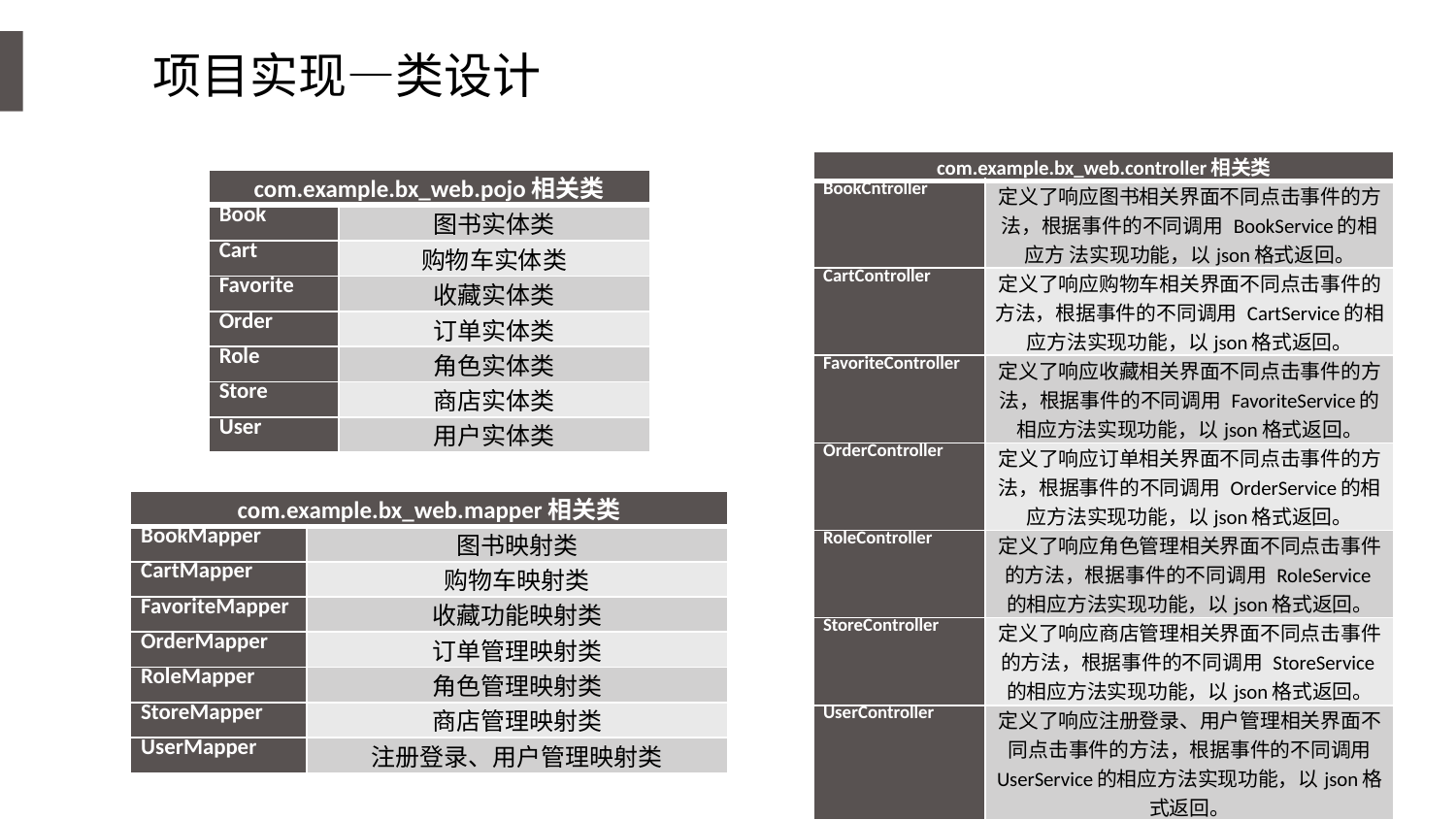

项目实现—类设计
| com.example.bx\_web.controller相关类 |  |
| --- | --- |
| BookCntroller | 定义了响应图书相关界面不同点击事件的方法，根据事件的不同调用 BookService的相应方 法实现功能，以json格式返回。 |
| CartController | 定义了响应购物车相关界面不同点击事件的方法，根据事件的不同调用 CartService的相应方法实现功能，以json格式返回。 |
| FavoriteController | 定义了响应收藏相关界面不同点击事件的方法，根据事件的不同调用 FavoriteService的相应方法实现功能，以json格式返回。 |
| OrderController | 定义了响应订单相关界面不同点击事件的方法，根据事件的不同调用 OrderService的相应方法实现功能，以json格式返回。 |
| RoleController | 定义了响应角色管理相关界面不同点击事件的方法，根据事件的不同调用 RoleService的相应方法实现功能，以json格式返回。 |
| StoreController | 定义了响应商店管理相关界面不同点击事件的方法，根据事件的不同调用 StoreService的相应方法实现功能，以json格式返回。 |
| UserController | 定义了响应注册登录、用户管理相关界面不同点击事件的方法，根据事件的不同调用 UserService的相应方法实现功能，以json格式返回。 |
| com.example.bx\_web.pojo相关类 |  |
| --- | --- |
| Book | 图书实体类 |
| Cart | 购物车实体类 |
| Favorite | 收藏实体类 |
| Order | 订单实体类 |
| Role | 角色实体类 |
| Store | 商店实体类 |
| User | 用户实体类 |
| com.example.bx\_web.mapper相关类 |  |
| --- | --- |
| BookMapper | 图书映射类 |
| CartMapper | 购物车映射类 |
| FavoriteMapper | 收藏功能映射类 |
| OrderMapper | 订单管理映射类 |
| RoleMapper | 角色管理映射类 |
| StoreMapper | 商店管理映射类 |
| UserMapper | 注册登录、用户管理映射类 |